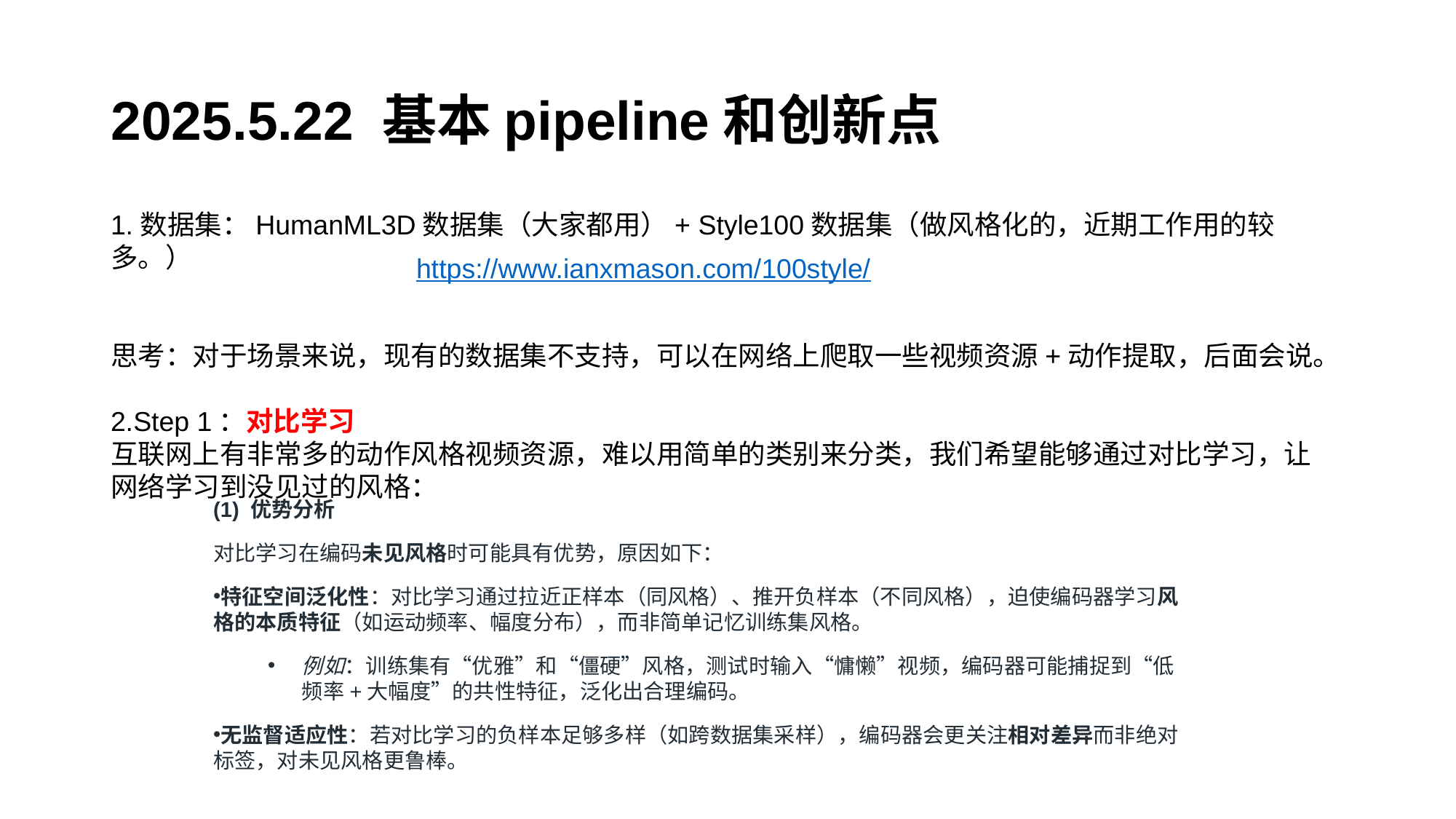

# 2025.5.22 基本pipeline和创新点
1.数据集：HumanML3D数据集（大家都用）+ Style100数据集（做风格化的，近期工作用的较多。）

思考：对于场景来说，现有的数据集不支持，可以在网络上爬取一些视频资源+动作提取，后面会说。

2.Step 1：对比学习
互联网上有非常多的动作风格视频资源，难以用简单的类别来分类，我们希望能够通过对比学习，让网络学习到没见过的风格：
https://www.ianxmason.com/100style/

(1) 优势分析
对比学习在编码未见风格时可能具有优势，原因如下：
特征空间泛化性：对比学习通过拉近正样本（同风格）、推开负样本（不同风格），迫使编码器学习风格的本质特征（如运动频率、幅度分布），而非简单记忆训练集风格。
例如：训练集有“优雅”和“僵硬”风格，测试时输入“慵懒”视频，编码器可能捕捉到“低频率+大幅度”的共性特征，泛化出合理编码。
无监督适应性：若对比学习的负样本足够多样（如跨数据集采样），编码器会更关注相对差异而非绝对标签，对未见风格更鲁棒。